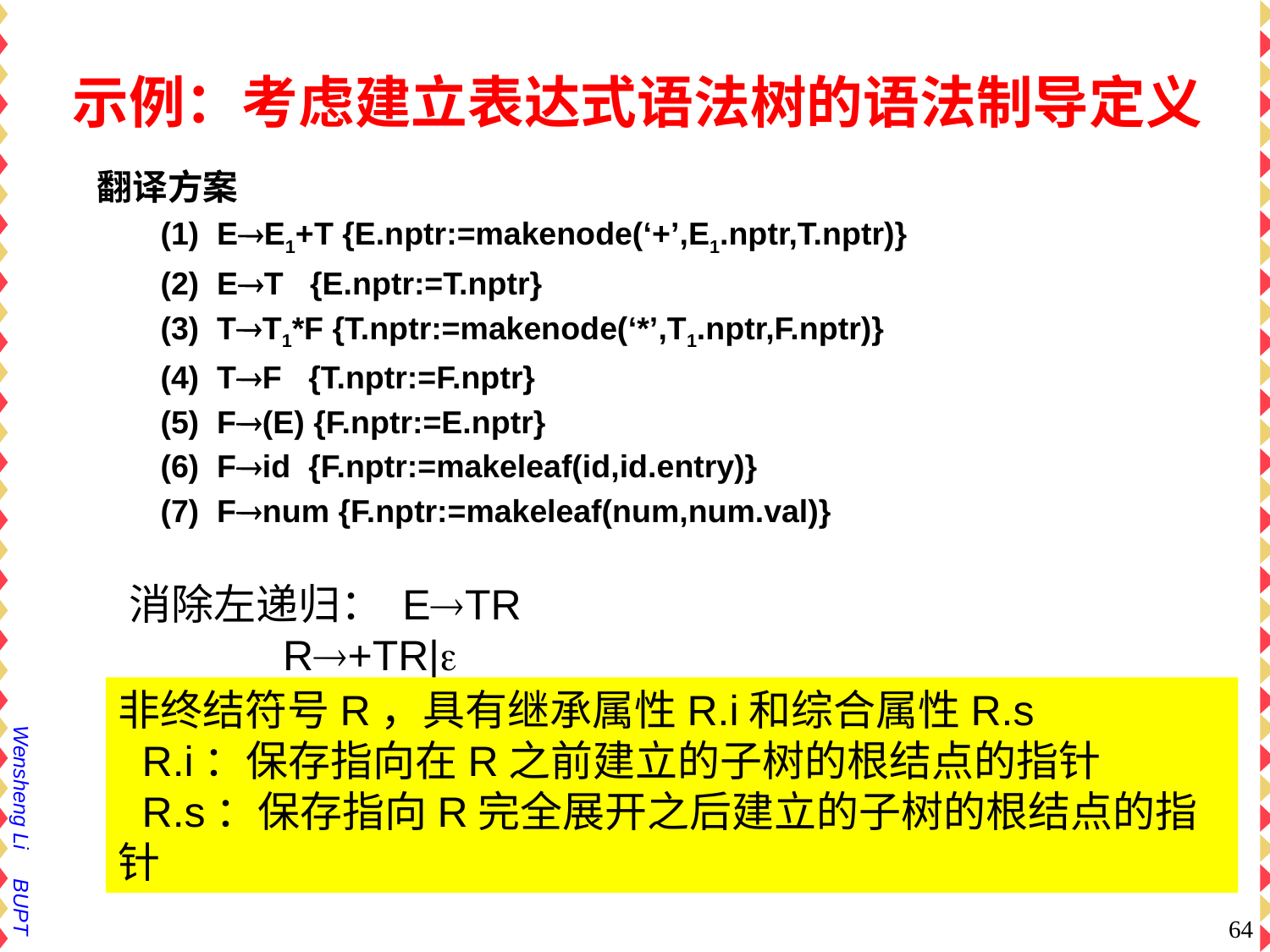

示例：考虑建立表达式语法树的语法制导定义
翻译方案
(1)  E→E1+T {E.nptr:=makenode(‘+’,E1.nptr,T.nptr)}
(2)  E→T   {E.nptr:=T.nptr}
(3)  T→T1*F {T.nptr:=makenode(‘*’,T1.nptr,F.nptr)}
(4)  T→F   {T.nptr:=F.nptr}
(5)  F→(E) {F.nptr:=E.nptr}
(6)  F→id  {F.nptr:=makeleaf(id,id.entry)}
(7)  F→num {F.nptr:=makeleaf(num,num.val)}
消除左递归： E→TR
             R→+TR|ε
非终结符号R，具有继承属性R.i和综合属性R.s
  R.i：保存指向在R之前建立的子树的根结点的指针
  R.s：保存指向R完全展开之后建立的子树的根结点的指针
64